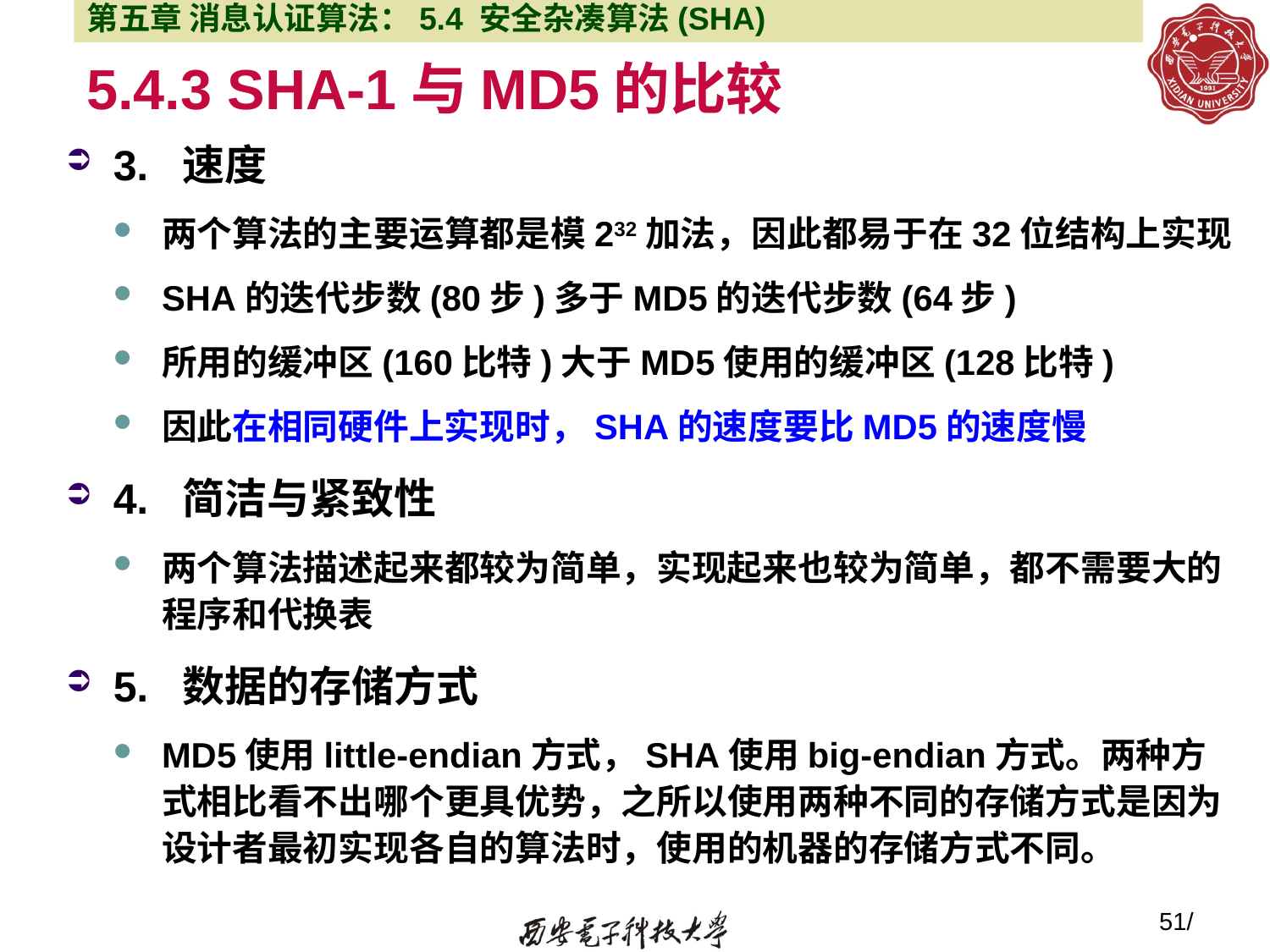

第五章 消息认证算法：5.4 安全杂凑算法(SHA)
# 5.4.3 SHA-1与MD5的比较
3.  速度
两个算法的主要运算都是模232加法，因此都易于在32位结构上实现
SHA的迭代步数(80步)多于MD5的迭代步数(64步)
所用的缓冲区(160比特)大于MD5使用的缓冲区(128比特)
因此在相同硬件上实现时，SHA的速度要比MD5的速度慢
4.  简洁与紧致性
两个算法描述起来都较为简单，实现起来也较为简单，都不需要大的程序和代换表
5.  数据的存储方式
MD5使用little-endian方式，SHA使用big-endian方式。两种方式相比看不出哪个更具优势，之所以使用两种不同的存储方式是因为设计者最初实现各自的算法时，使用的机器的存储方式不同。
51/